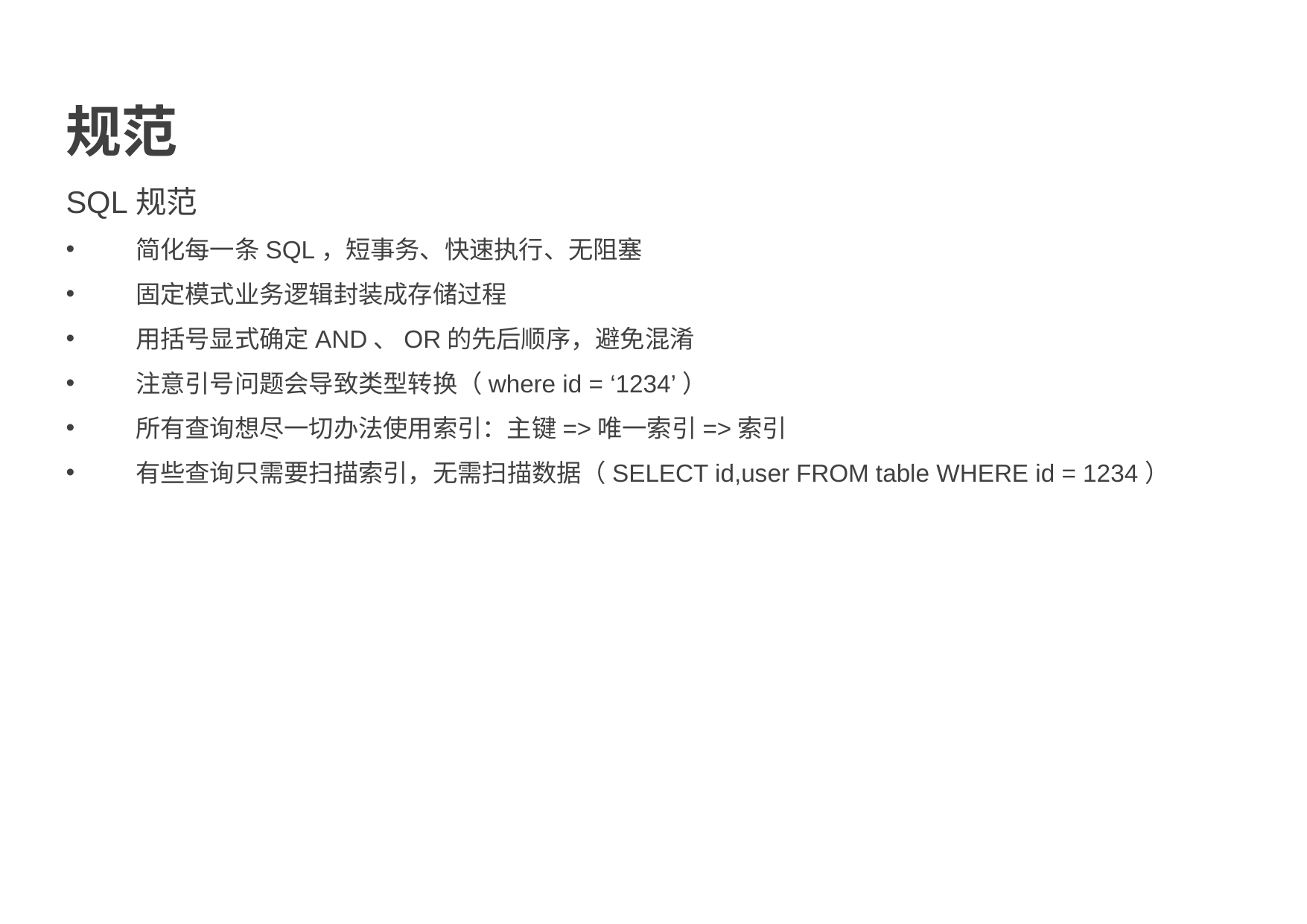

规范
SQL规范
简化每一条SQL，短事务、快速执行、无阻塞
固定模式业务逻辑封装成存储过程
用括号显式确定AND、OR的先后顺序，避免混淆
注意引号问题会导致类型转换（where id = ‘1234’）
所有查询想尽一切办法使用索引：主键=>唯一索引=>索引
有些查询只需要扫描索引，无需扫描数据（SELECT id,user FROM table WHERE id = 1234）